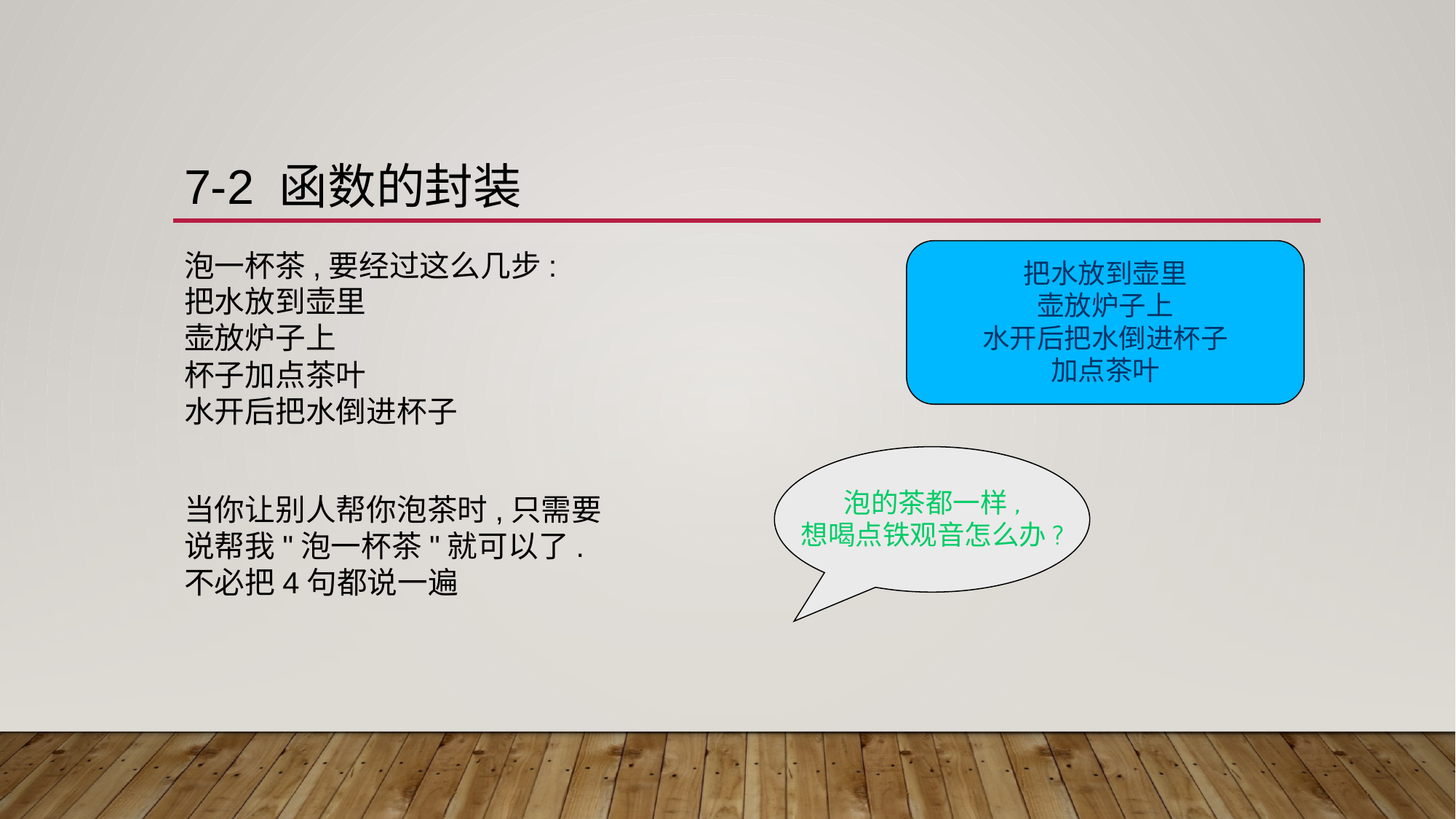

# 7-2 函数的封装
泡一杯茶,要经过这么几步:
把水放到壶里
壶放炉子上
杯子加点茶叶
水开后把水倒进杯子
把水放到壶里
壶放炉子上
水开后把水倒进杯子
加点茶叶
泡的茶都一样,
想喝点铁观音怎么办?
当你让别人帮你泡茶时,只需要说帮我"泡一杯茶"就可以了.
不必把4句都说一遍